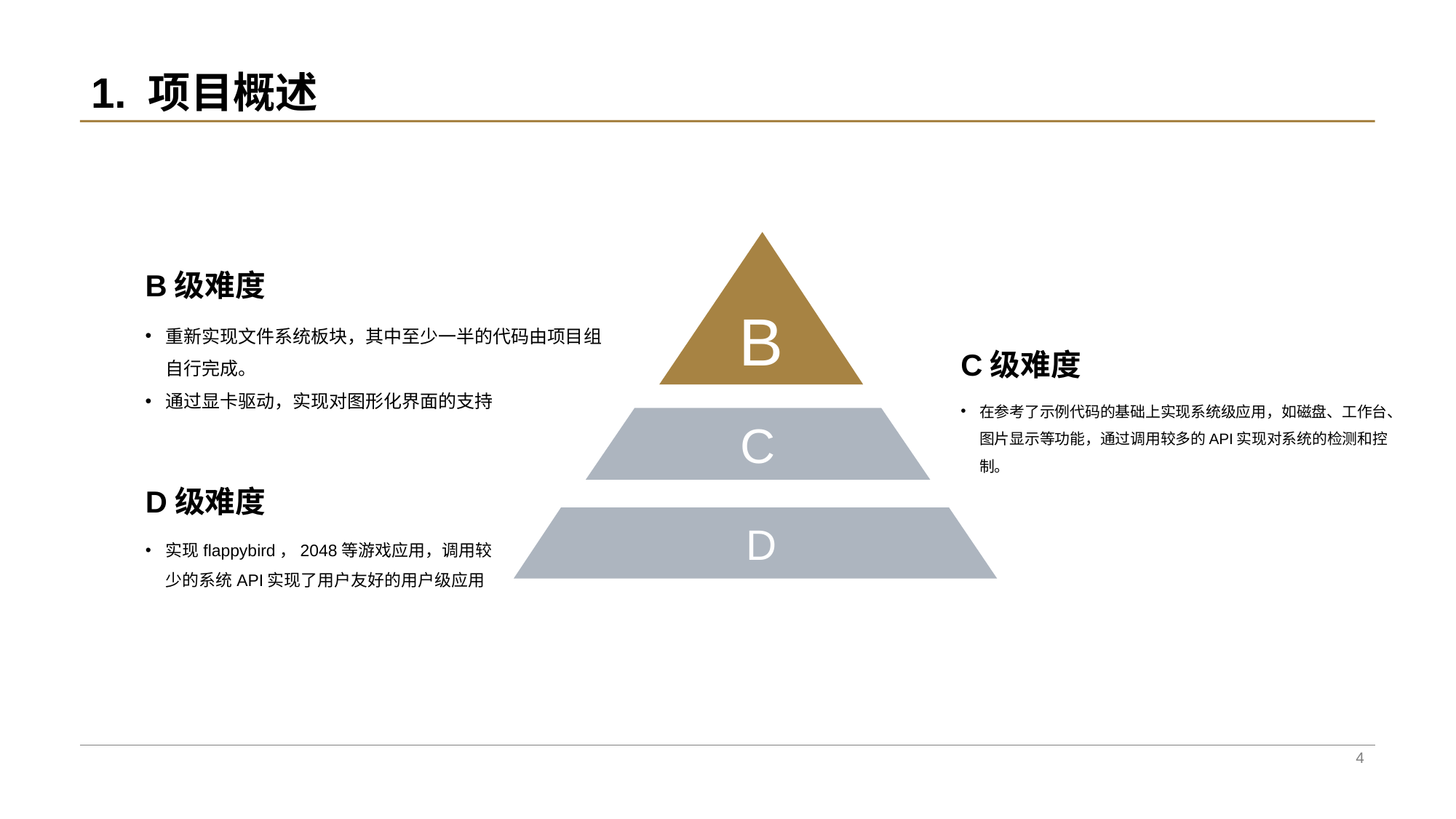

# 1. 项目概述
B
C
 D
B级难度
重新实现文件系统板块，其中至少一半的代码由项目组自行完成。
通过显卡驱动，实现对图形化界面的支持
C级难度
在参考了示例代码的基础上实现系统级应用，如磁盘、工作台、图片显示等功能，通过调用较多的API实现对系统的检测和控制。
D级难度
实现flappybird，2048等游戏应用，调用较少的系统API实现了用户友好的用户级应用
4